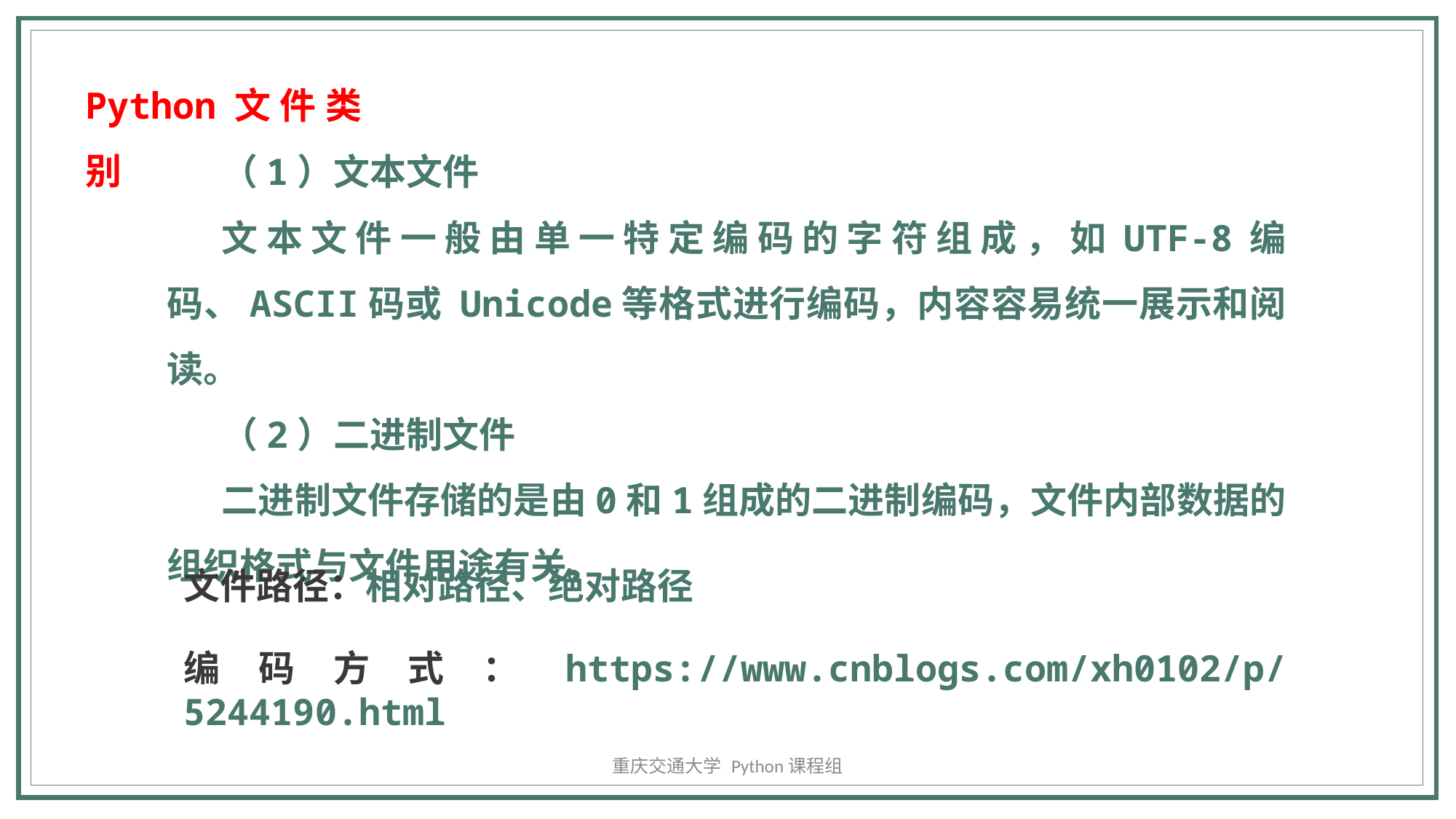

Python文件类别
（1）文本文件
文本文件一般由单一特定编码的字符组成，如UTF-8编码、ASCII码或 Unicode等格式进行编码，内容容易统一展示和阅读。
（2）二进制文件
二进制文件存储的是由0和1组成的二进制编码，文件内部数据的组织格式与文件用途有关。
文件路径：相对路径、绝对路径
编码方式：https://www.cnblogs.com/xh0102/p/5244190.html
重庆交通大学 Python课程组